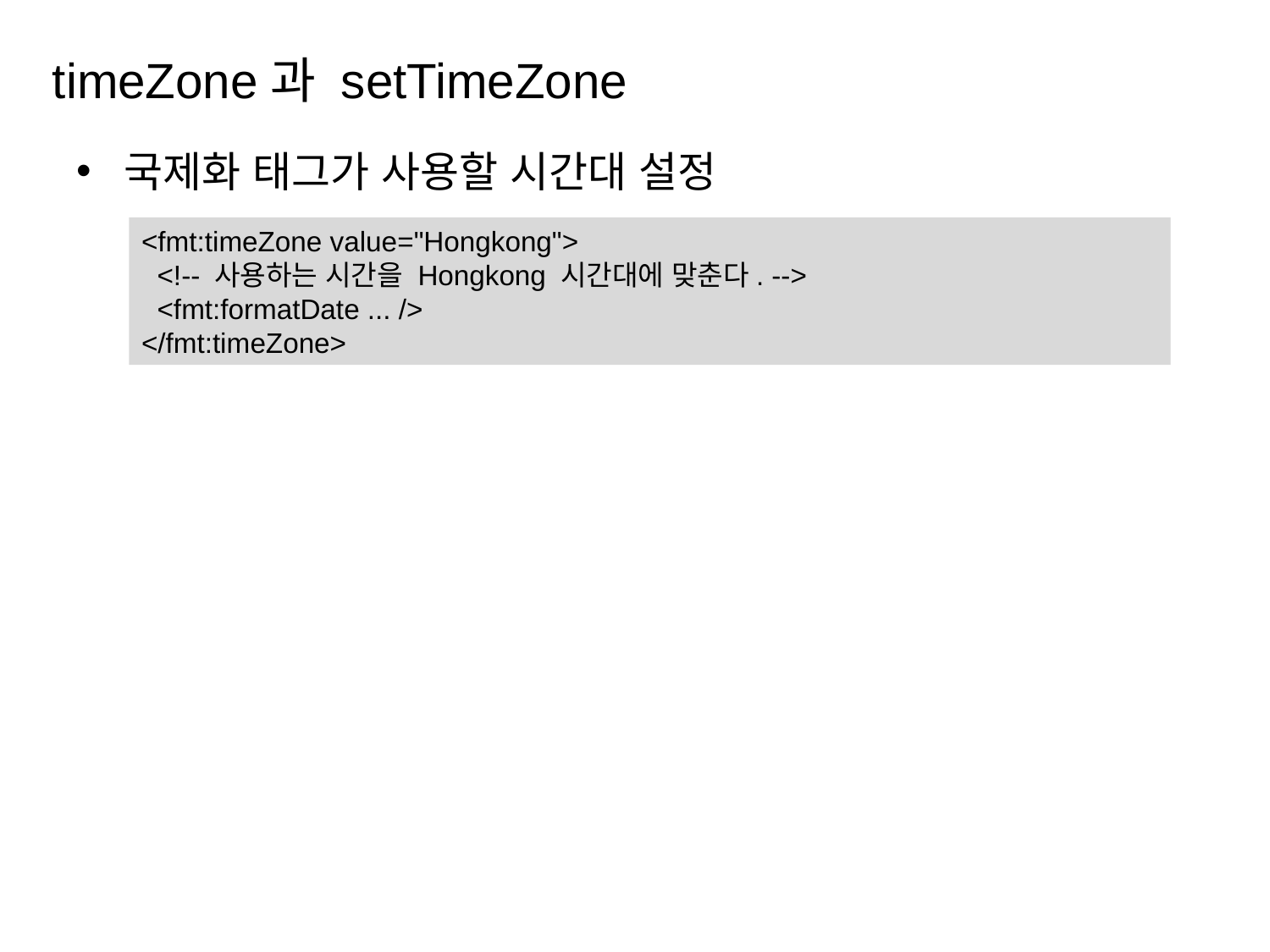

# timeZone과 setTimeZone
국제화 태그가 사용할 시간대 설정
<fmt:timeZone value="Hongkong">
  <!-- 사용하는 시간을 Hongkong 시간대에 맞춘다. -->
  <fmt:formatDate ... />
</fmt:timeZone>